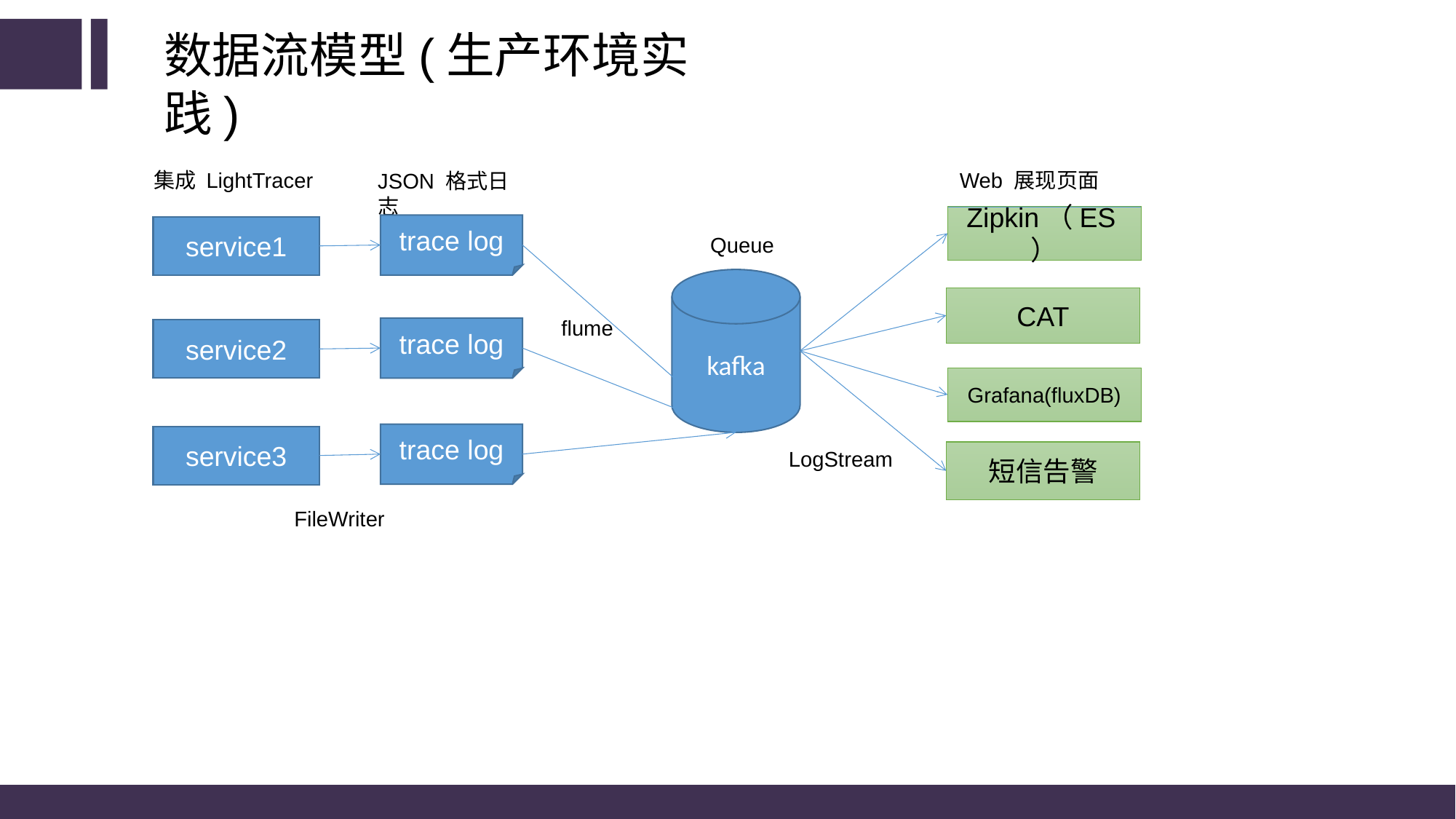

数据流模型(生产环境实践)
Web 展现页面
集成 LightTracer
JSON 格式日志
Zipkin（ES）
trace log
service1
Queue
kafka
CAT
flume
trace log
service2
Grafana(fluxDB)
trace log
service3
LogStream
短信告警
FileWriter